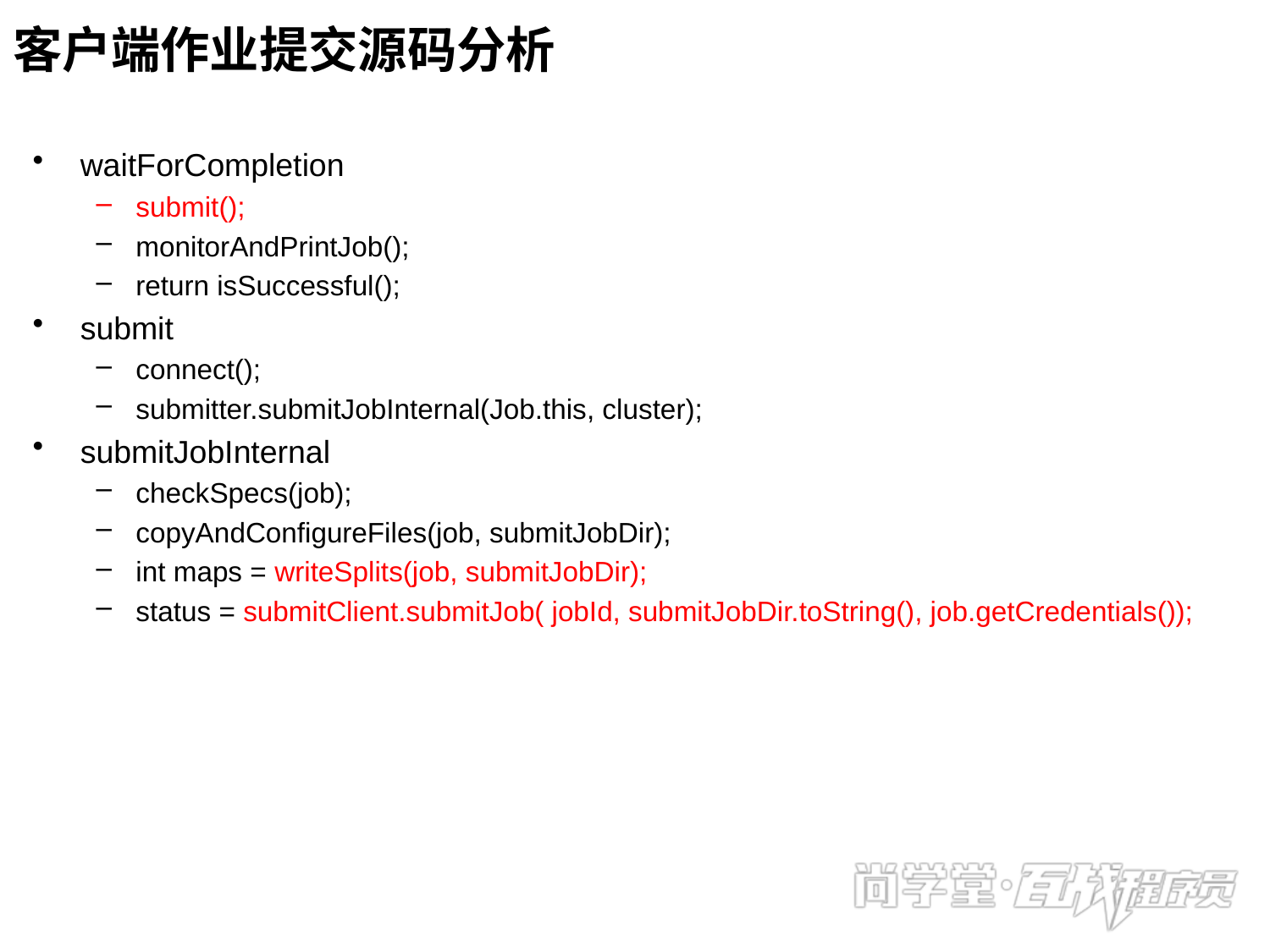

# 客户端作业提交源码分析
waitForCompletion
submit();
monitorAndPrintJob();
return isSuccessful();
submit
connect();
submitter.submitJobInternal(Job.this, cluster);
submitJobInternal
checkSpecs(job);
copyAndConfigureFiles(job, submitJobDir);
int maps = writeSplits(job, submitJobDir);
status = submitClient.submitJob( jobId, submitJobDir.toString(), job.getCredentials());